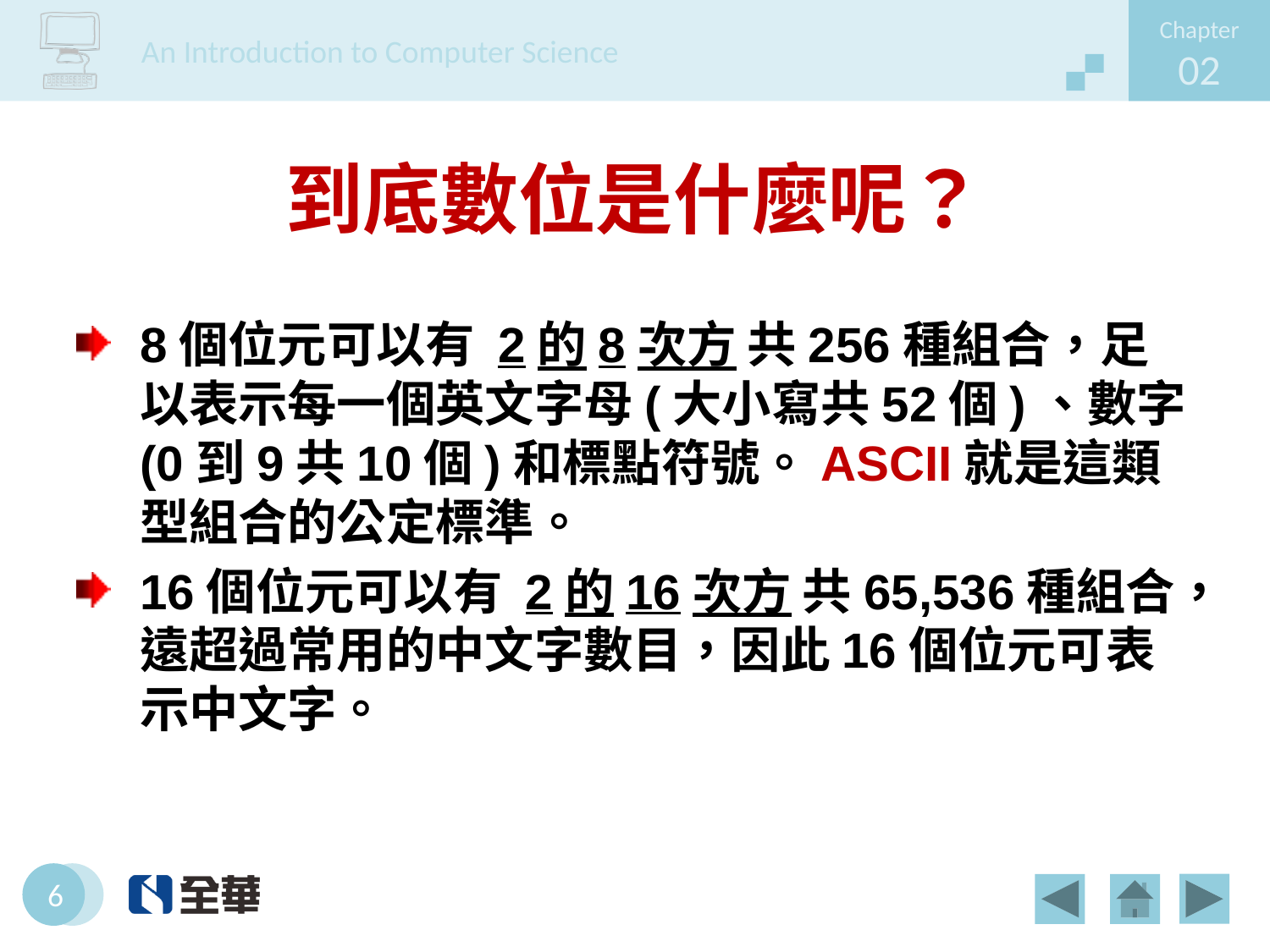

# 到底數位是什麼呢？
8個位元可以有 2的8次方 共256種組合，足以表示每一個英文字母(大小寫共52個)、數字(0到9共10個)和標點符號。ASCII就是這類型組合的公定標準。
16個位元可以有 2的16次方 共65,536種組合，遠超過常用的中文字數目，因此16個位元可表示中文字。